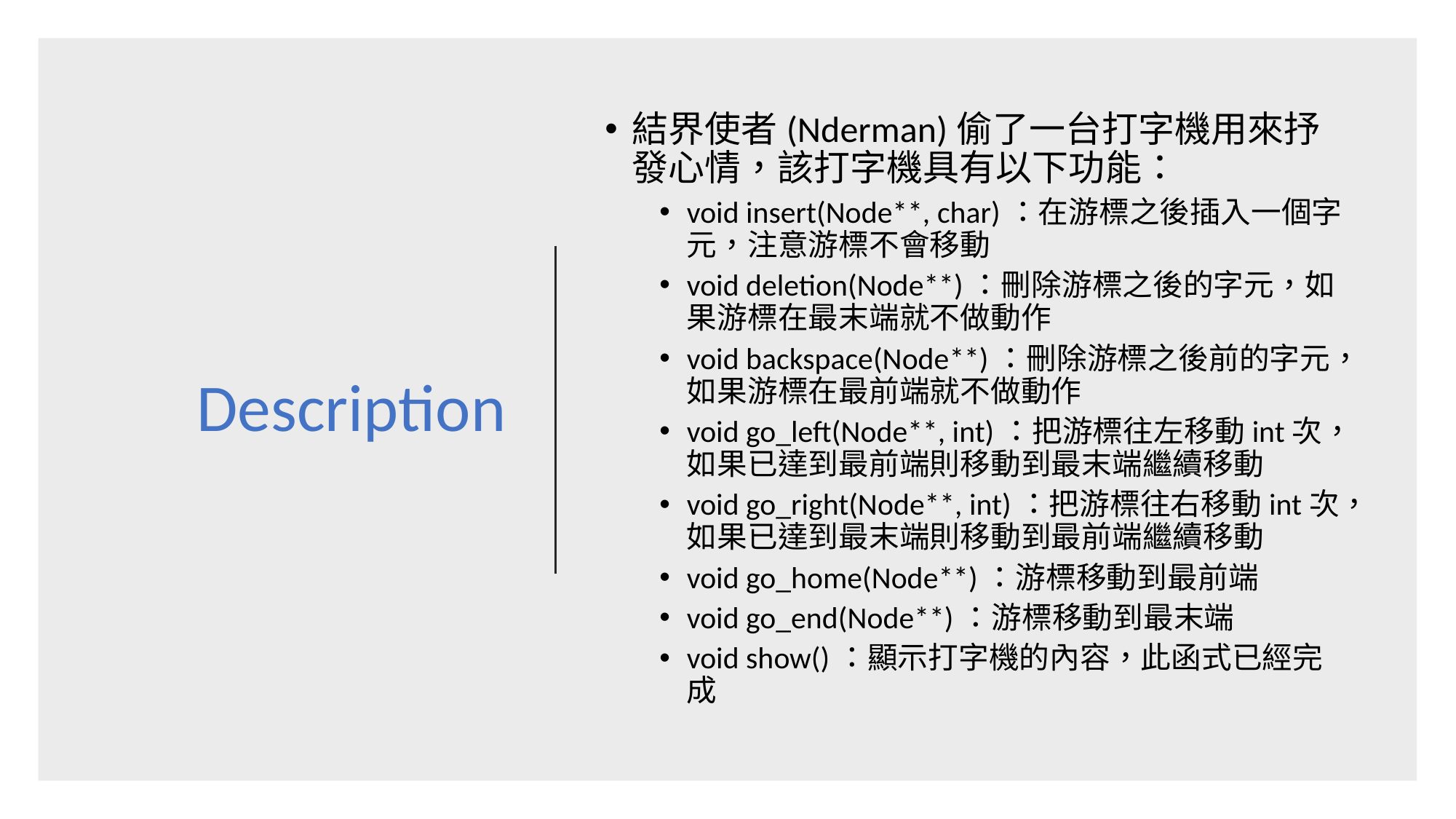

# Description
結界使者(Nderman)偷了一台打字機用來抒發心情，該打字機具有以下功能：
void insert(Node**, char)：在游標之後插入一個字元，注意游標不會移動
void deletion(Node**)：刪除游標之後的字元，如果游標在最末端就不做動作
void backspace(Node**)：刪除游標之後前的字元，如果游標在最前端就不做動作
void go_left(Node**, int)：把游標往左移動int次，如果已達到最前端則移動到最末端繼續移動
void go_right(Node**, int)：把游標往右移動int次，如果已達到最末端則移動到最前端繼續移動
void go_home(Node**)：游標移動到最前端
void go_end(Node**)：游標移動到最末端
void show()：顯示打字機的內容，此函式已經完成